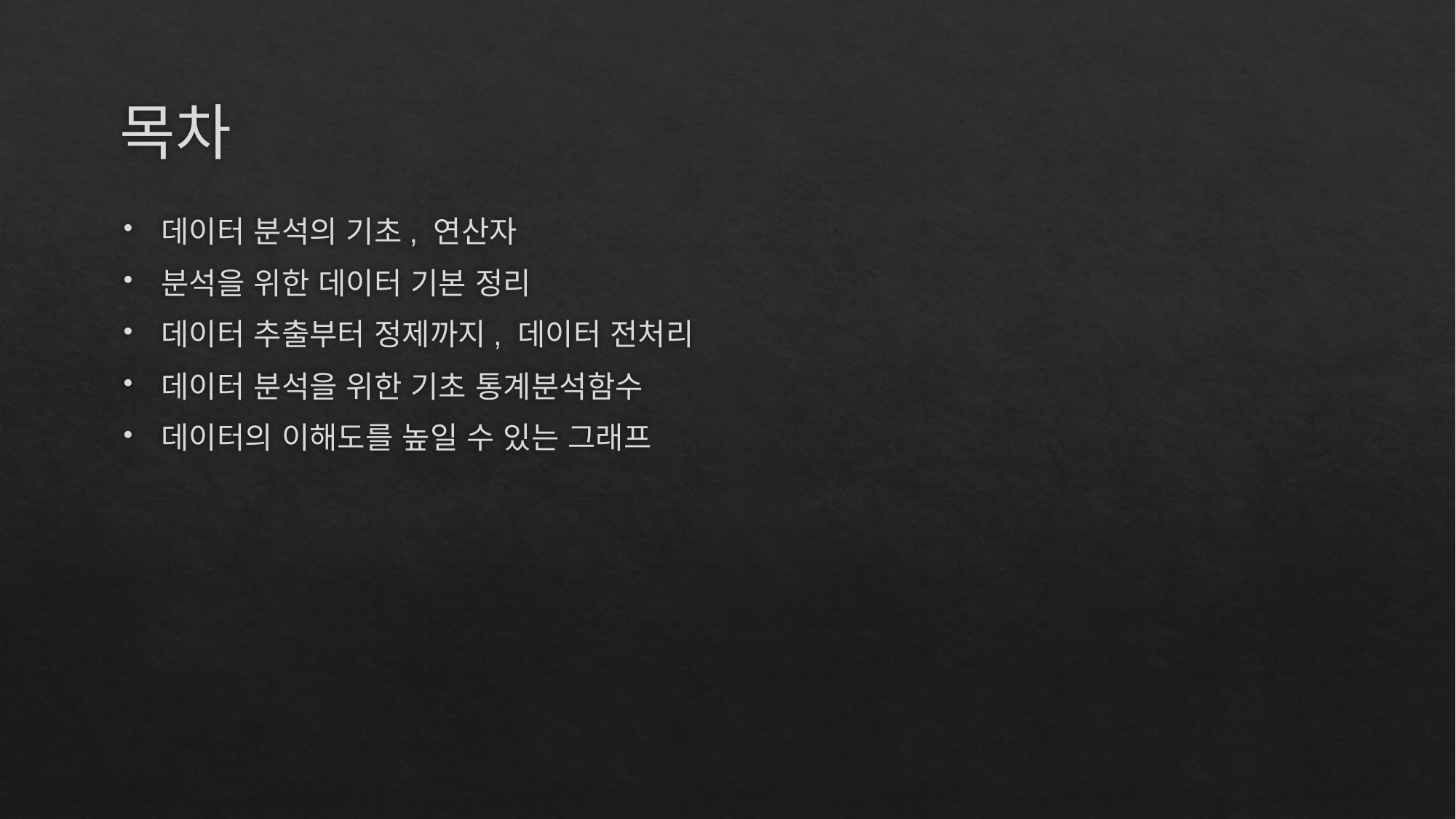

# 목차
데이터 분석의 기초, 연산자
분석을 위한 데이터 기본 정리
데이터 추출부터 정제까지, 데이터 전처리
데이터 분석을 위한 기초 통계분석함수
데이터의 이해도를 높일 수 있는 그래프